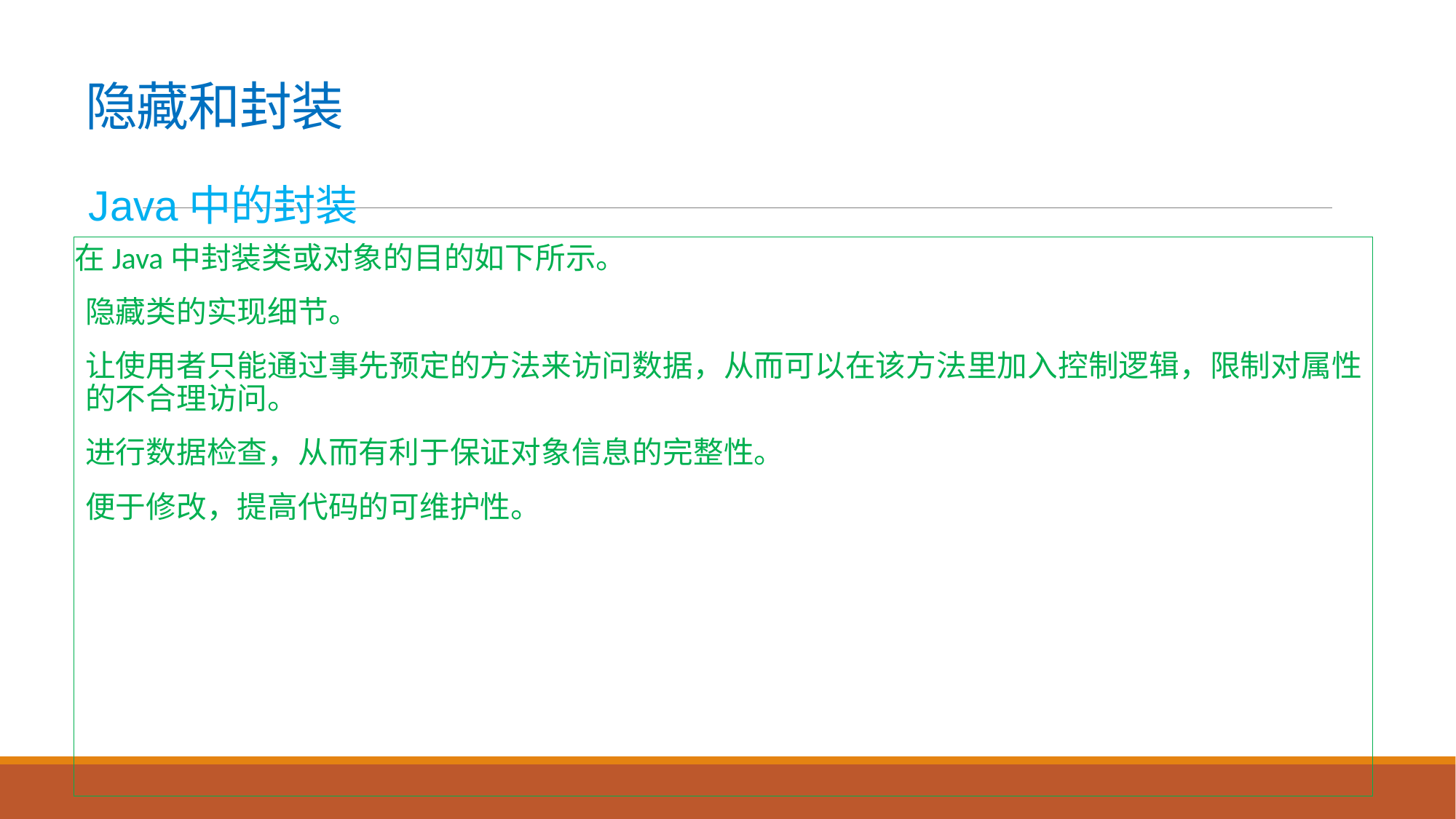

# 隐藏和封装
Java中的封装
在Java中封装类或对象的目的如下所示。
隐藏类的实现细节。
让使用者只能通过事先预定的方法来访问数据，从而可以在该方法里加入控制逻辑，限制对属性的不合理访问。
进行数据检查，从而有利于保证对象信息的完整性。
便于修改，提高代码的可维护性。